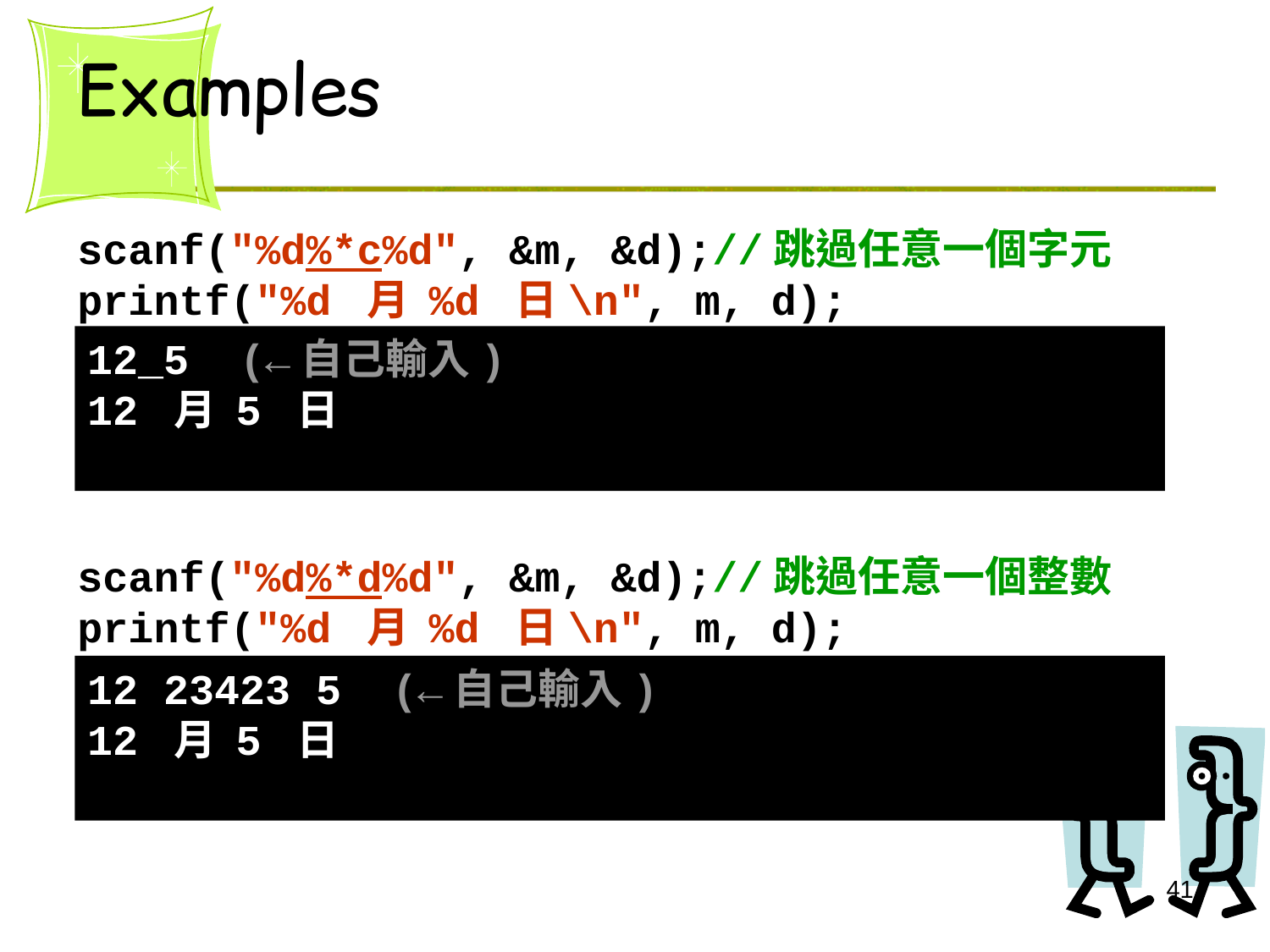

# Examples
scanf("%d%*c%d", &m, &d);
printf("%d 月 %d 日\n", m, d);
                         //跳過任意一個字元
12_5  (←自己輸入)
12 月 5 日

scanf("%d%*d%d", &m, &d);
printf("%d 月 %d 日\n", m, d);
                         //跳過任意一個整數
12 23423 5  (←自己輸入)
12 月 5 日

41